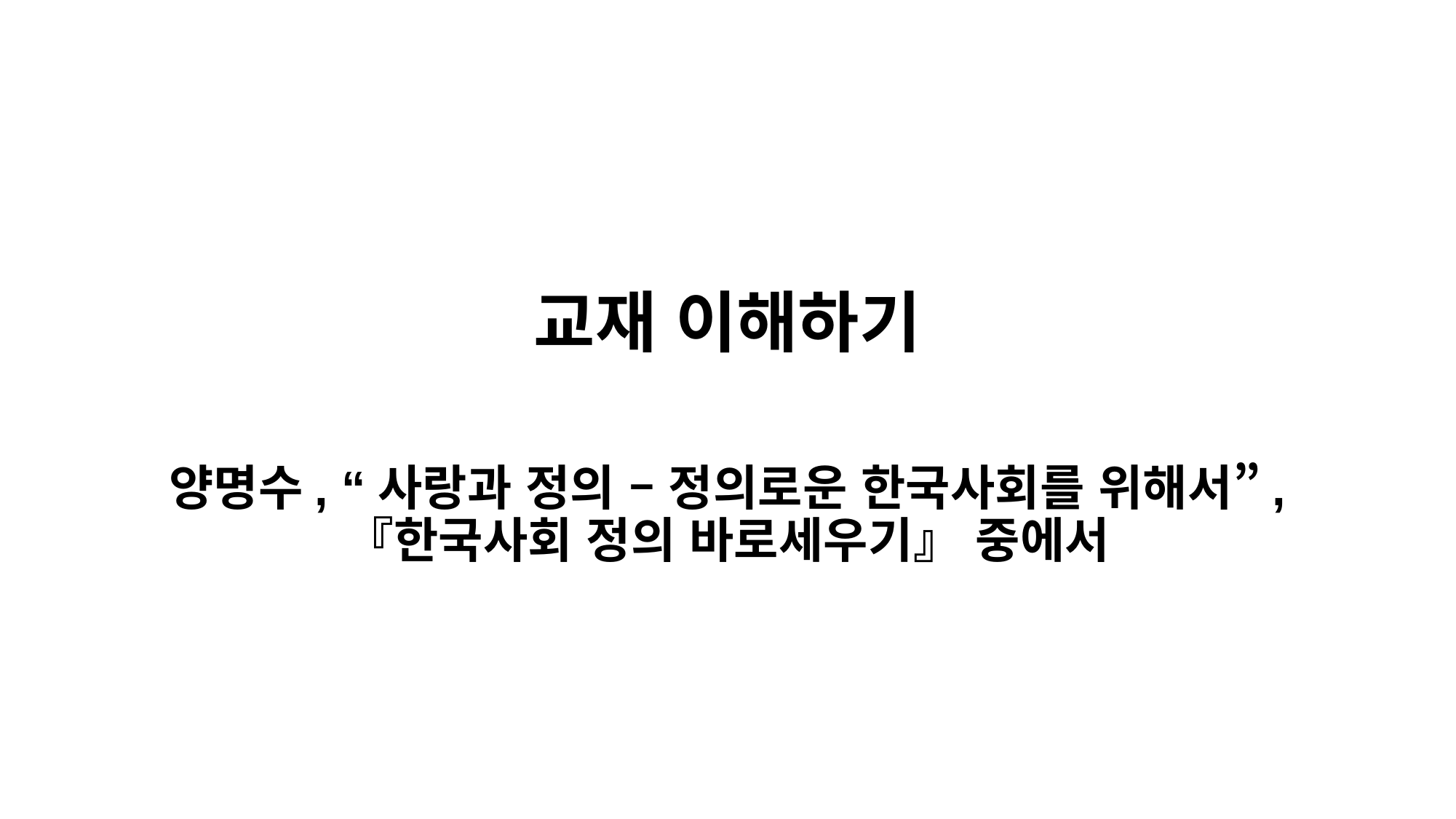

#

교재 이해하기

양명수, “사랑과 정의 – 정의로운 한국사회를 위해서”, 『한국사회 정의 바로세우기』 중에서